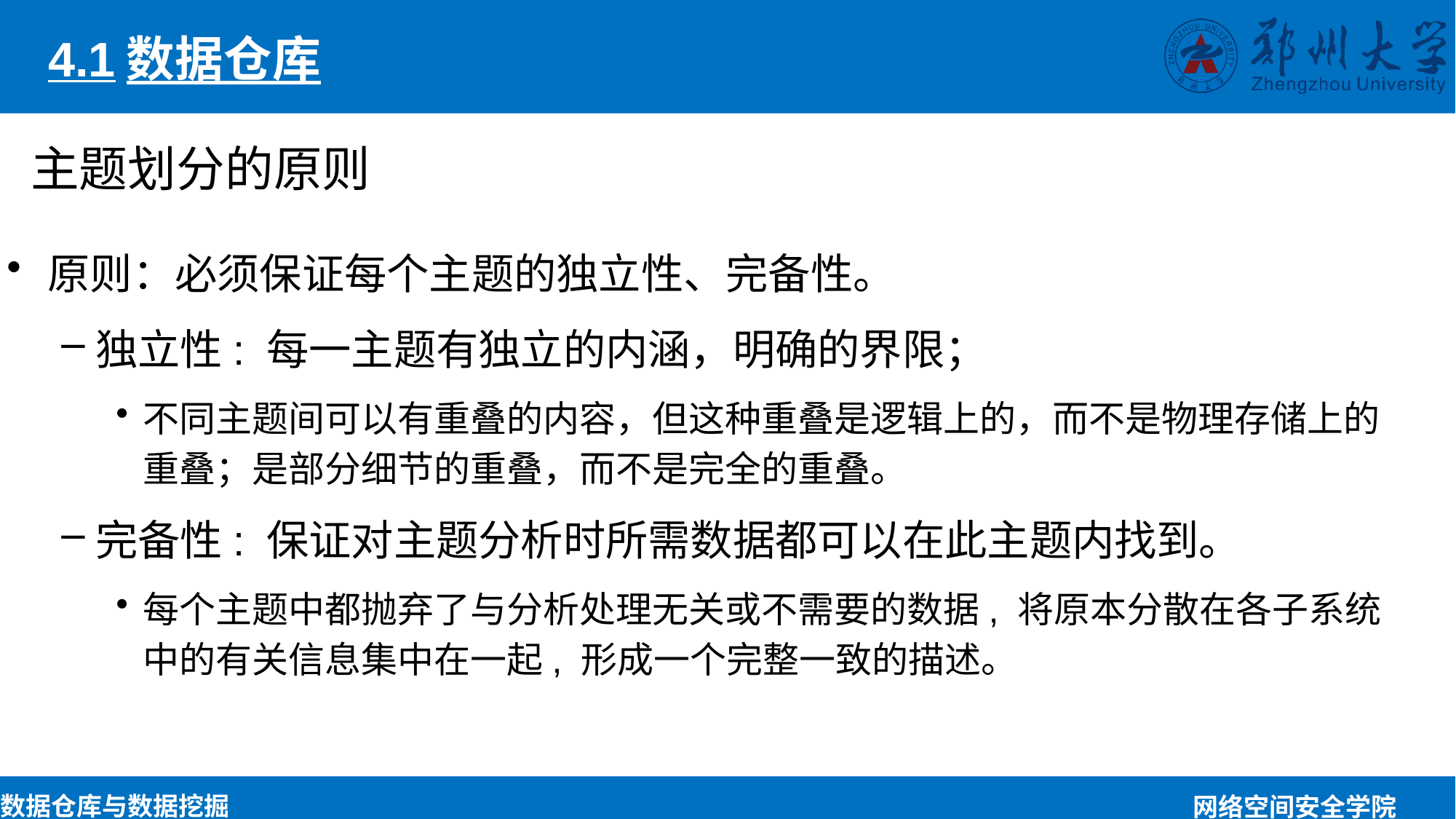

4.1数据仓库
主题划分的原则
原则：必须保证每个主题的独立性、完备性。
独立性: 每一主题有独立的内涵，明确的界限；
不同主题间可以有重叠的内容，但这种重叠是逻辑上的，而不是物理存储上的重叠；是部分细节的重叠，而不是完全的重叠。
完备性: 保证对主题分析时所需数据都可以在此主题内找到。
每个主题中都抛弃了与分析处理无关或不需要的数据, 将原本分散在各子系统中的有关信息集中在一起, 形成一个完整一致的描述。